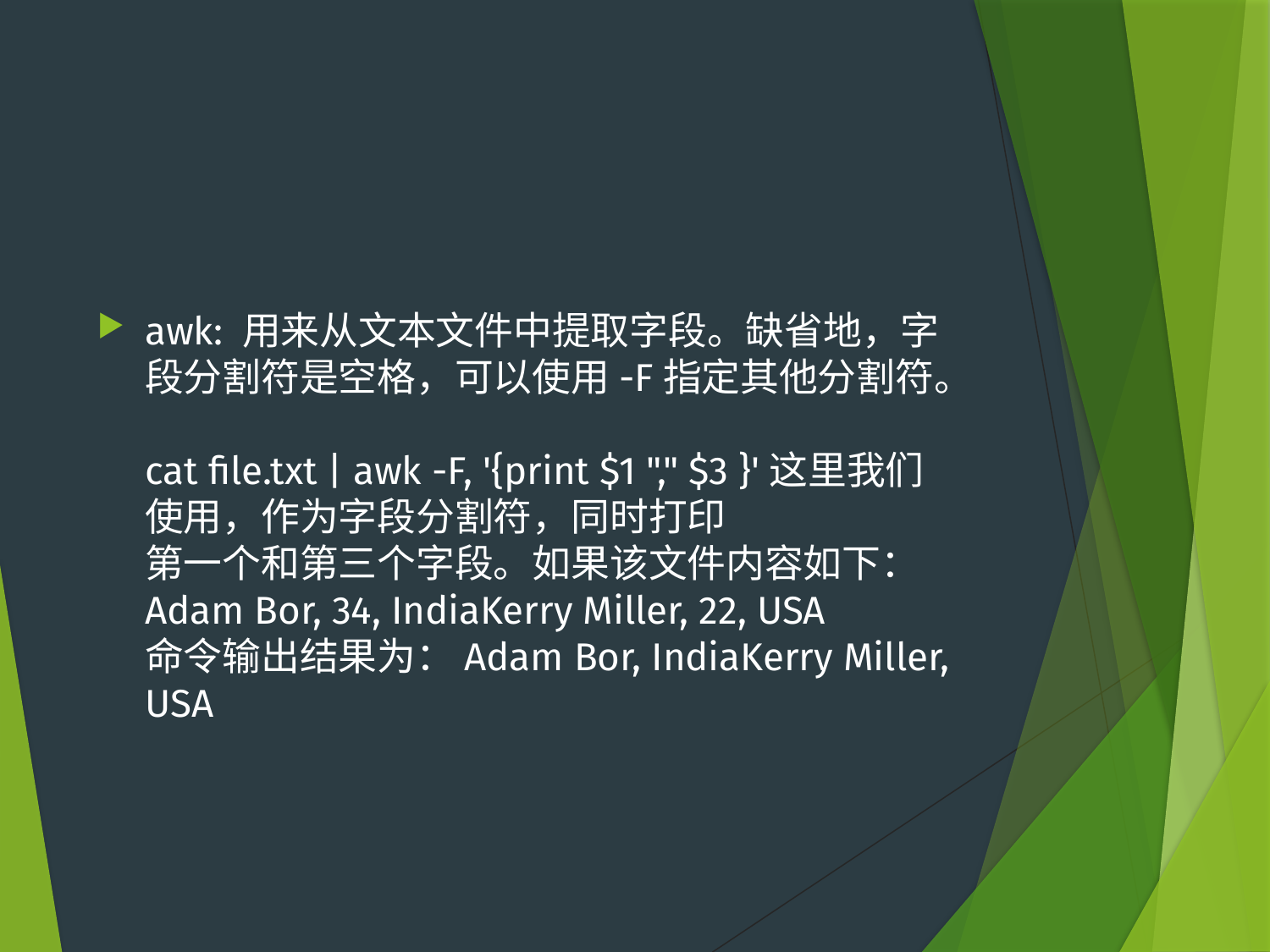

#
awk: 用来从文本文件中提取字段。缺省地，字段分割符是空格，可以使用-F指定其他分割符。
cat file.txt | awk -F, '{print $1 "," $3 }'这里我们使用，作为字段分割符，同时打印
第一个和第三个字段。如果该文件内容如下： Adam Bor, 34, IndiaKerry Miller, 22, USA
命令输出结果为：Adam Bor, IndiaKerry Miller, USA